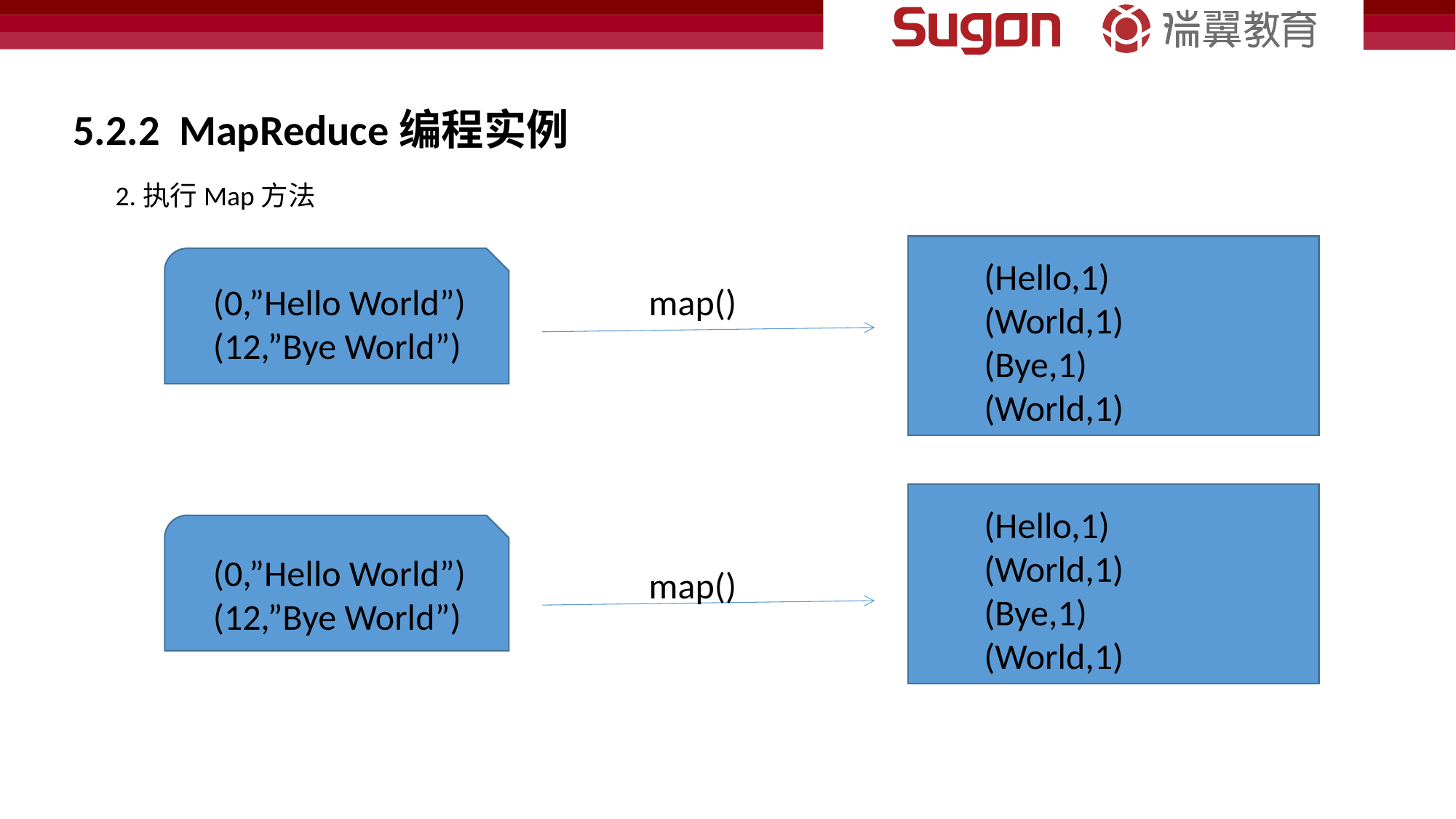

5.2.2  MapReduce编程实例
2.执行Map方法

(Hello,1)
(World,1)
(Bye,1)
(World,1)
(0,”Hello World”)
(12,”Bye World”)
          map()

(Hello,1)
(World,1)
(Bye,1)
(World,1)

(0,”Hello World”)
(12,”Bye World”)
          map()